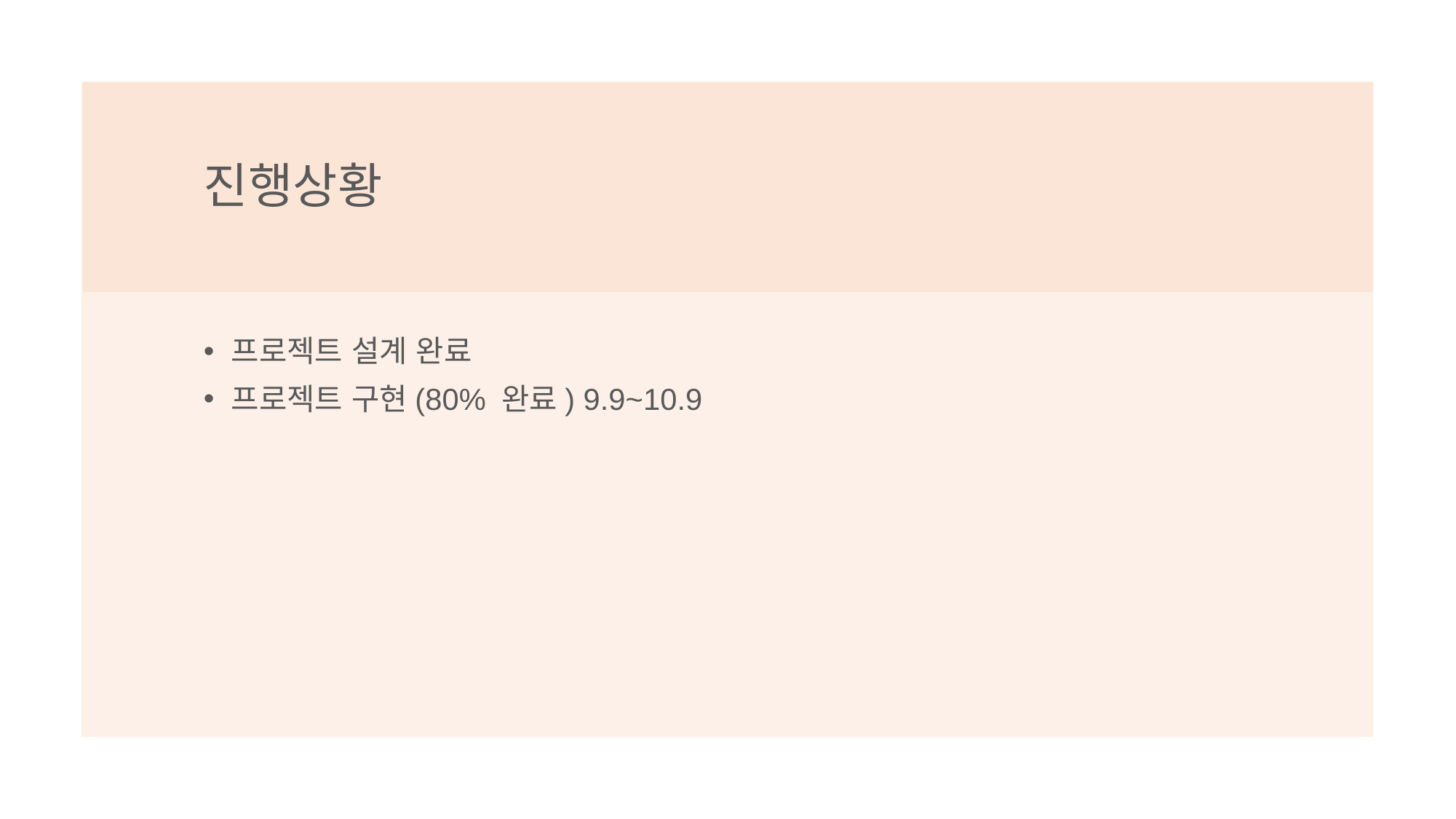

# 진행상황

프로젝트 설계 완료
프로젝트 구현(80% 완료) 9.9~10.9